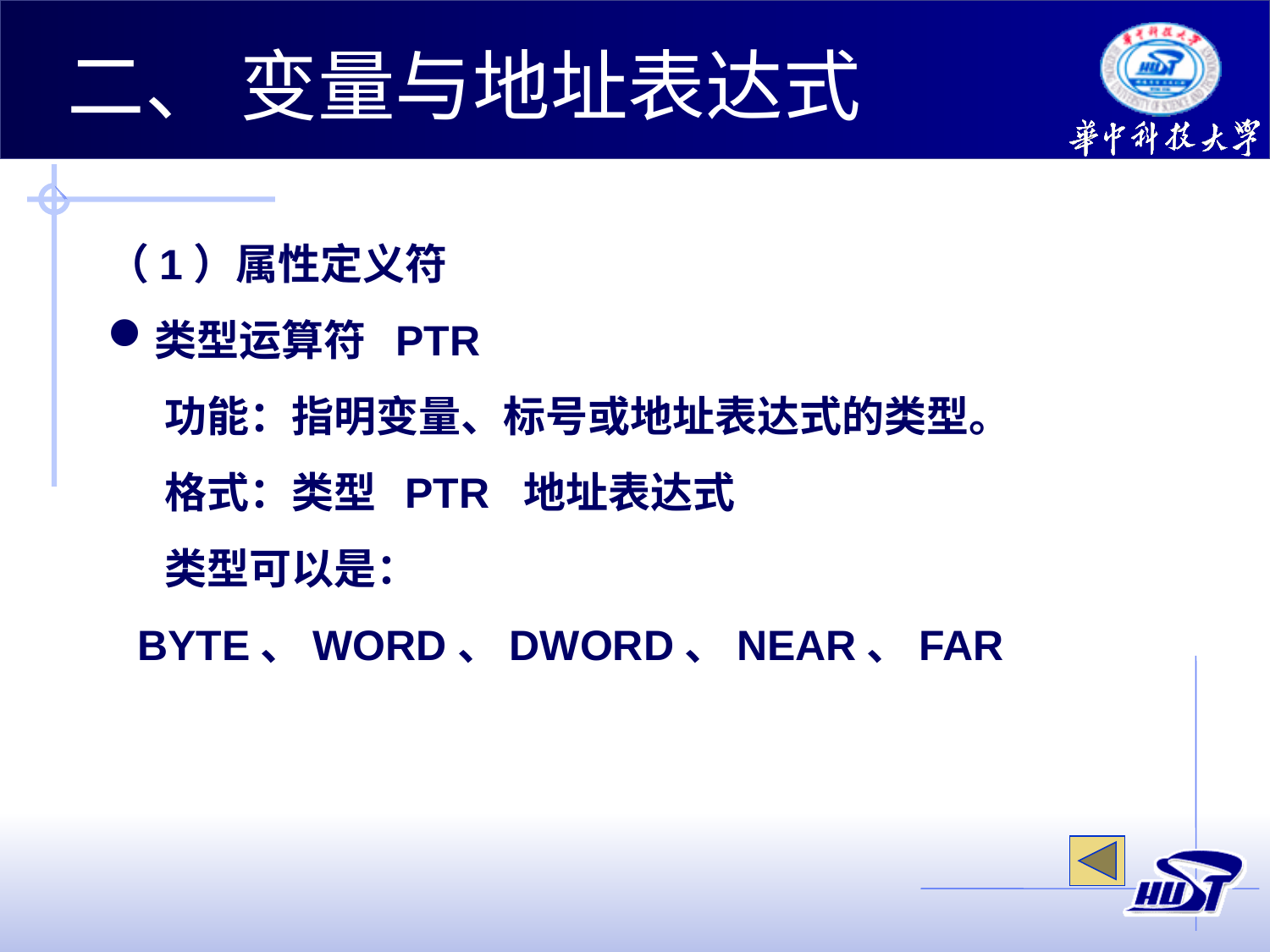

二、 变量与地址表达式
（1）属性定义符
类型运算符  PTR
功能：指明变量、标号或地址表达式的类型。
格式：类型  PTR  地址表达式
类型可以是：BYTE、WORD、DWORD、NEAR、FAR